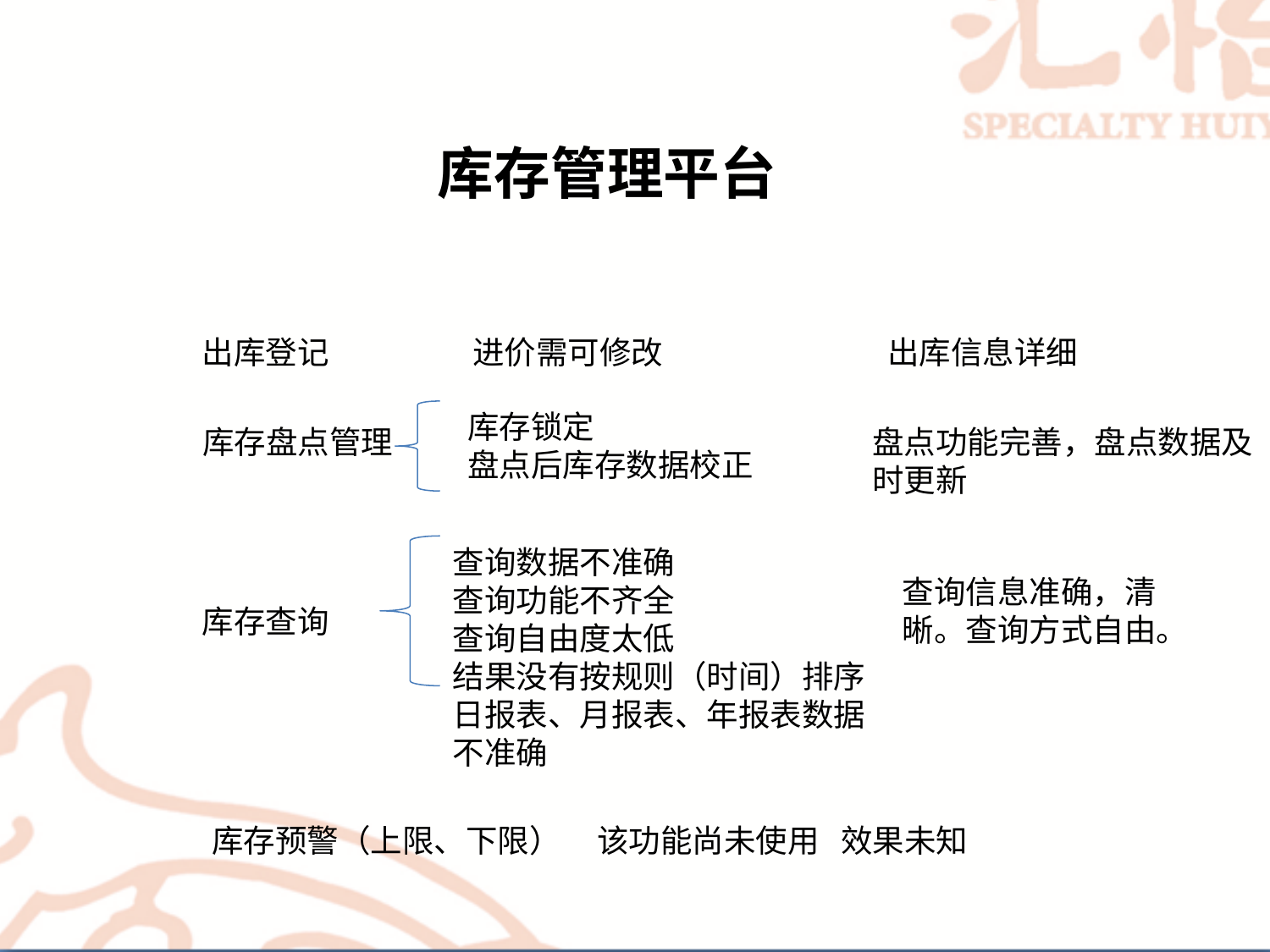

库存管理平台
出库登记
进价需可修改
出库信息详细

库存锁定
盘点后库存数据校正
库存盘点管理
盘点功能完善，盘点数据及时更新

查询数据不准确
查询功能不齐全
查询自由度太低
结果没有按规则（时间）排序
日报表、月报表、年报表数据不准确
查询信息准确，清晰。查询方式自由。
库存查询
库存预警（上限、下限）     该功能尚未使用   效果未知